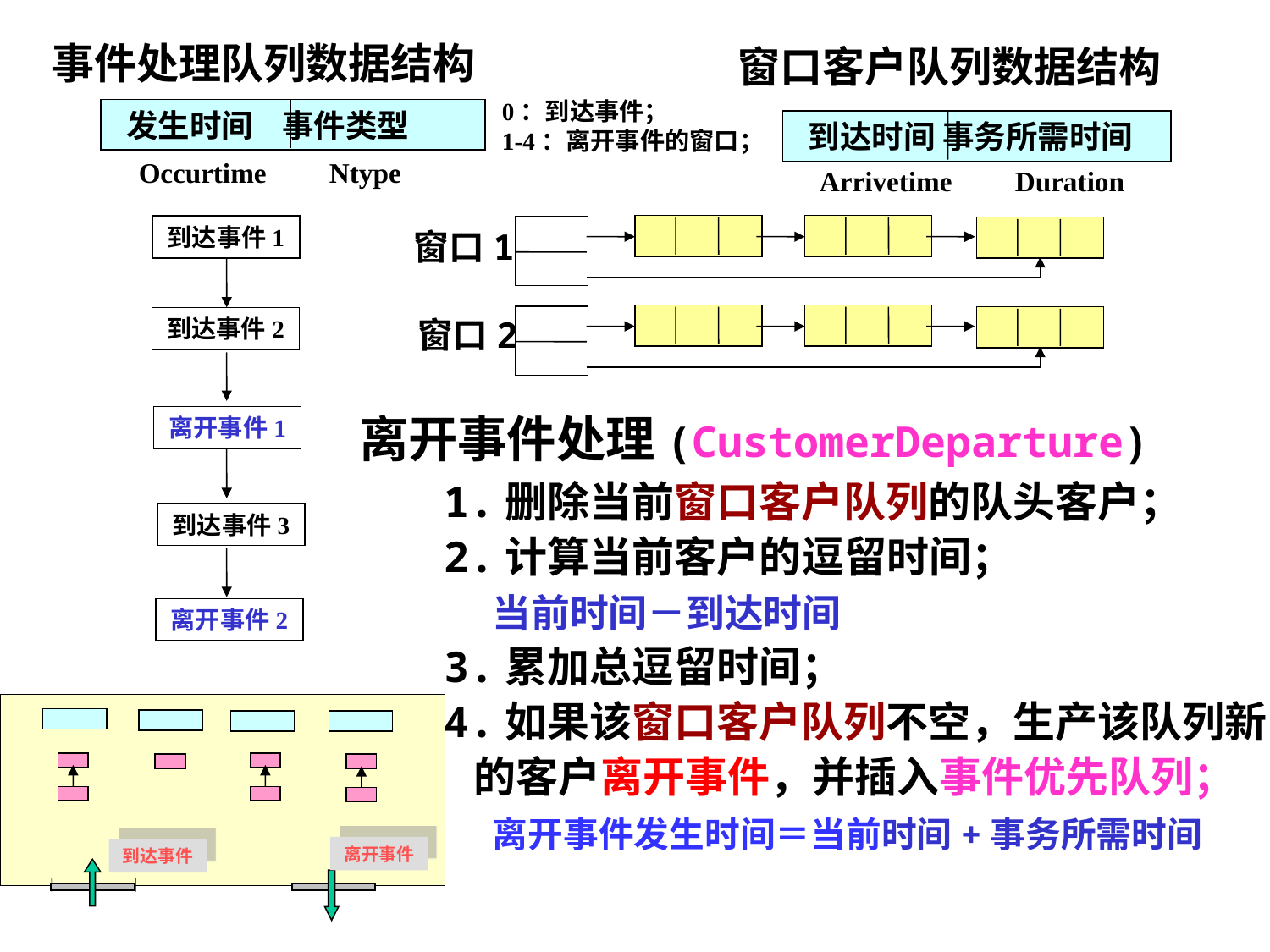

事件处理队列数据结构
窗口客户队列数据结构
0：到达事件；
1-4：离开事件的窗口；
 到达时间 事务所需时间

Arrivetime         Duration
 发生时间    事件类型

Occurtime         Ntype

到达事件1
窗口1

到达事件2

窗口2

离开事件1
离开事件处理(CustomerDeparture)

到达事件3
1.删除当前窗口客户队列的队头客户；
2.计算当前客户的逗留时间；
    当前时间－到达时间
3.累加总逗留时间；
4.如果该窗口客户队列不空，生产该队列新
  的客户离开事件，并插入事件优先队列；
    离开事件发生时间＝当前时间+事务所需时间

离开事件2

到达事件4

离开事件
到达事件